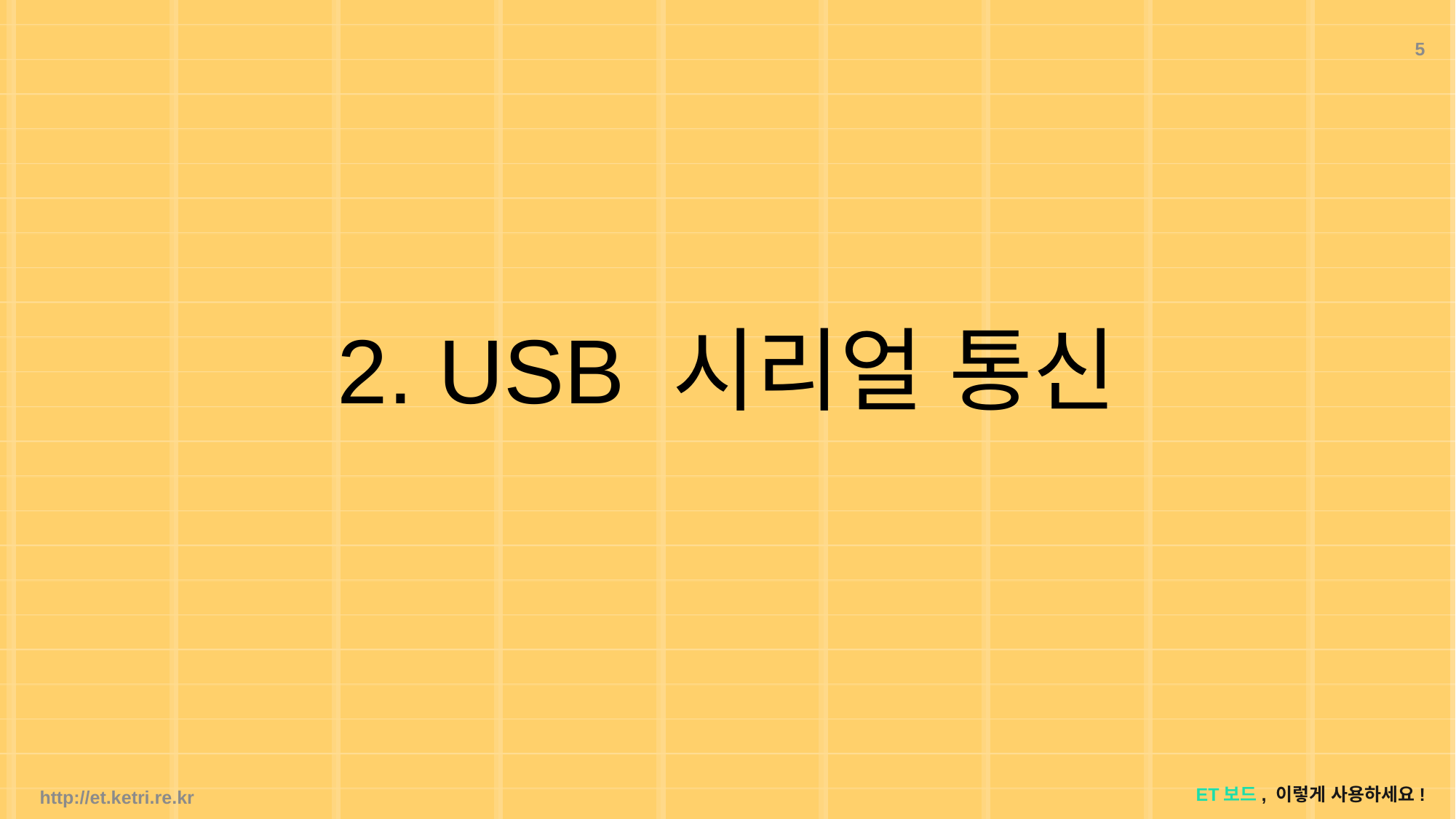

5
# 2. USB 시리얼 통신
http://et.ketri.re.kr